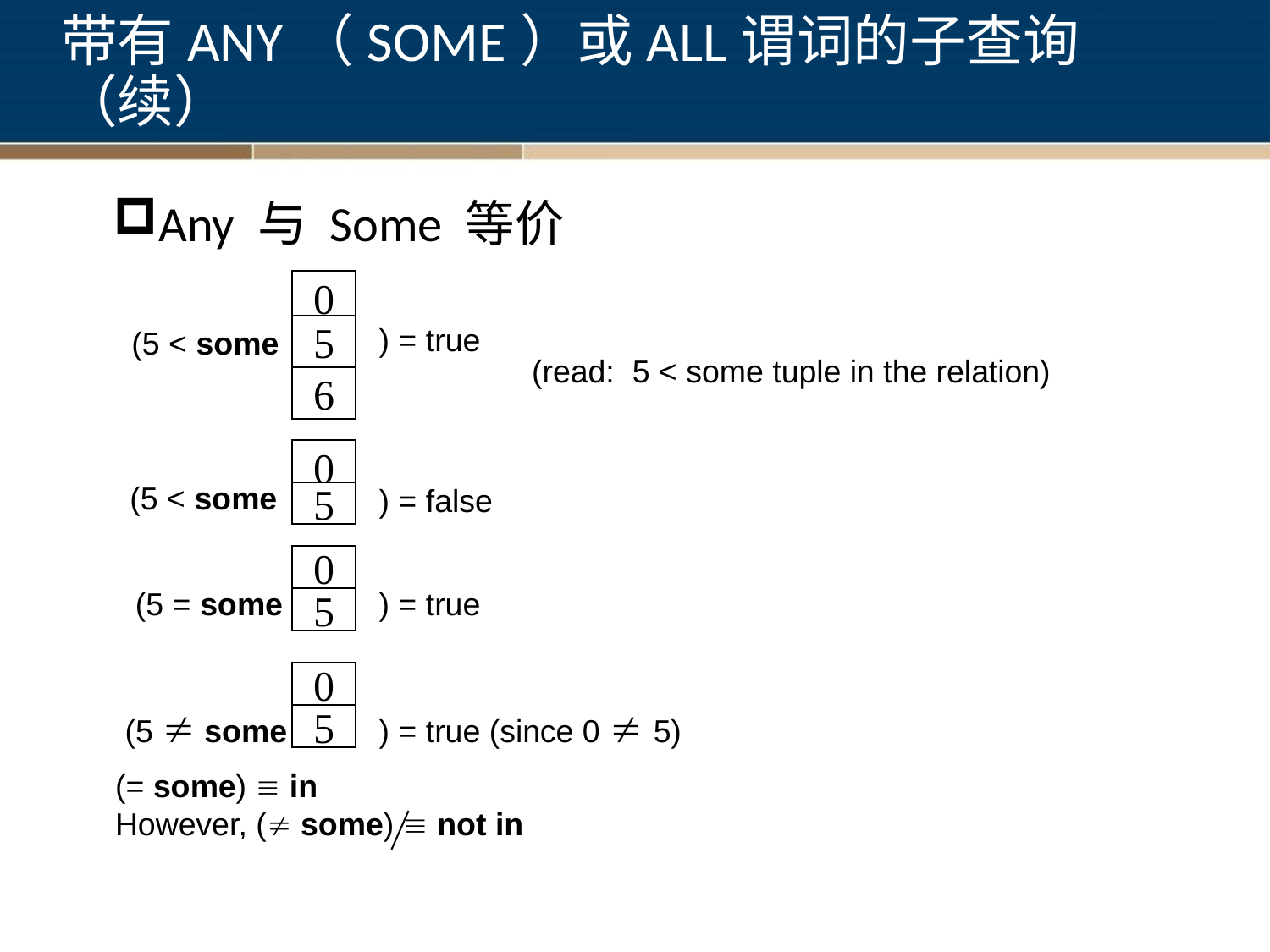

# 带有ANY（SOME）或ALL谓词的子查询 （续）
Any 与 Some 等价
0
5
6
) = true
(5 < some
(read:  5 < some tuple in the relation)
0
(5 < some
) = false
5
0
) = true
(5 = some
5
0
(5 ≠ some
) = true (since 0 ≠ 5)
5
(= some) ≡ in
However, (≠ some) ≡ not in